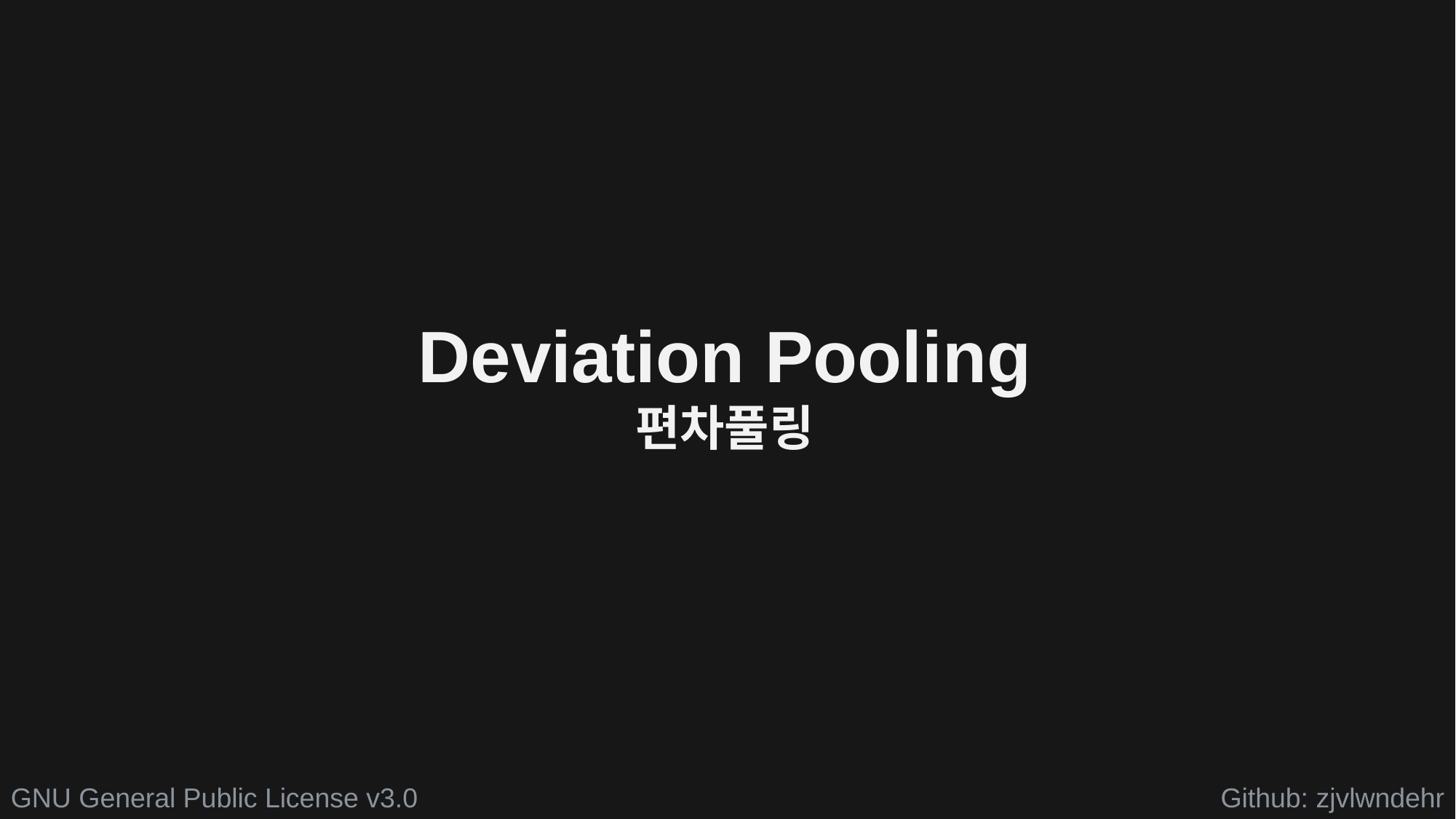

Deviation Pooling
편차풀링
GNU General Public License v3.0
Github: zjvlwndehr